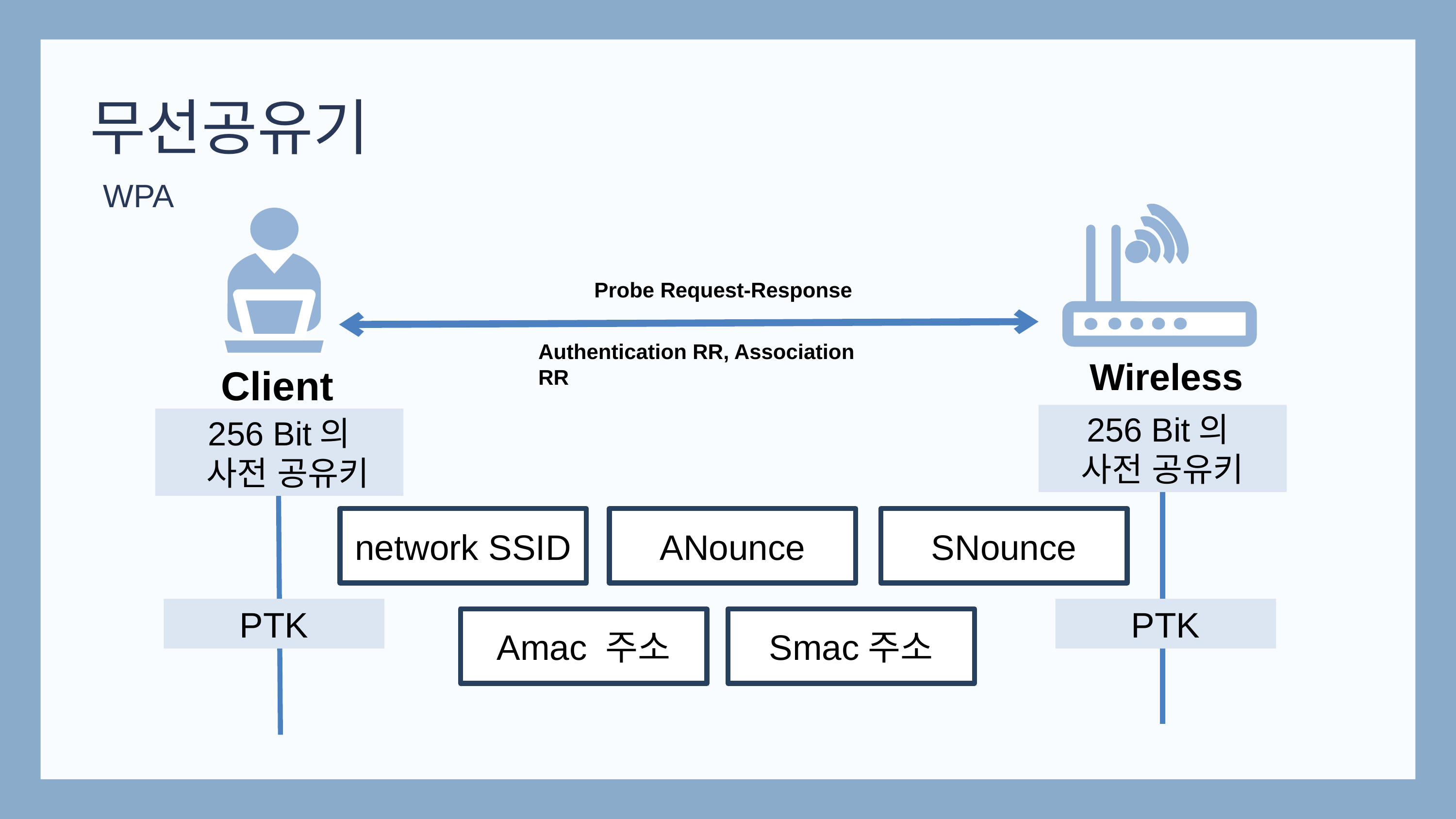

무선공유기
WPA

Probe Request-Response
Authentication RR, Association RR
Wireless Lan
Client
256 Bit의
사전 공유키
256 Bit의
 사전 공유키
network SSID
ANounce
SNounce
PTK
PTK
Amac 주소
Smac주소